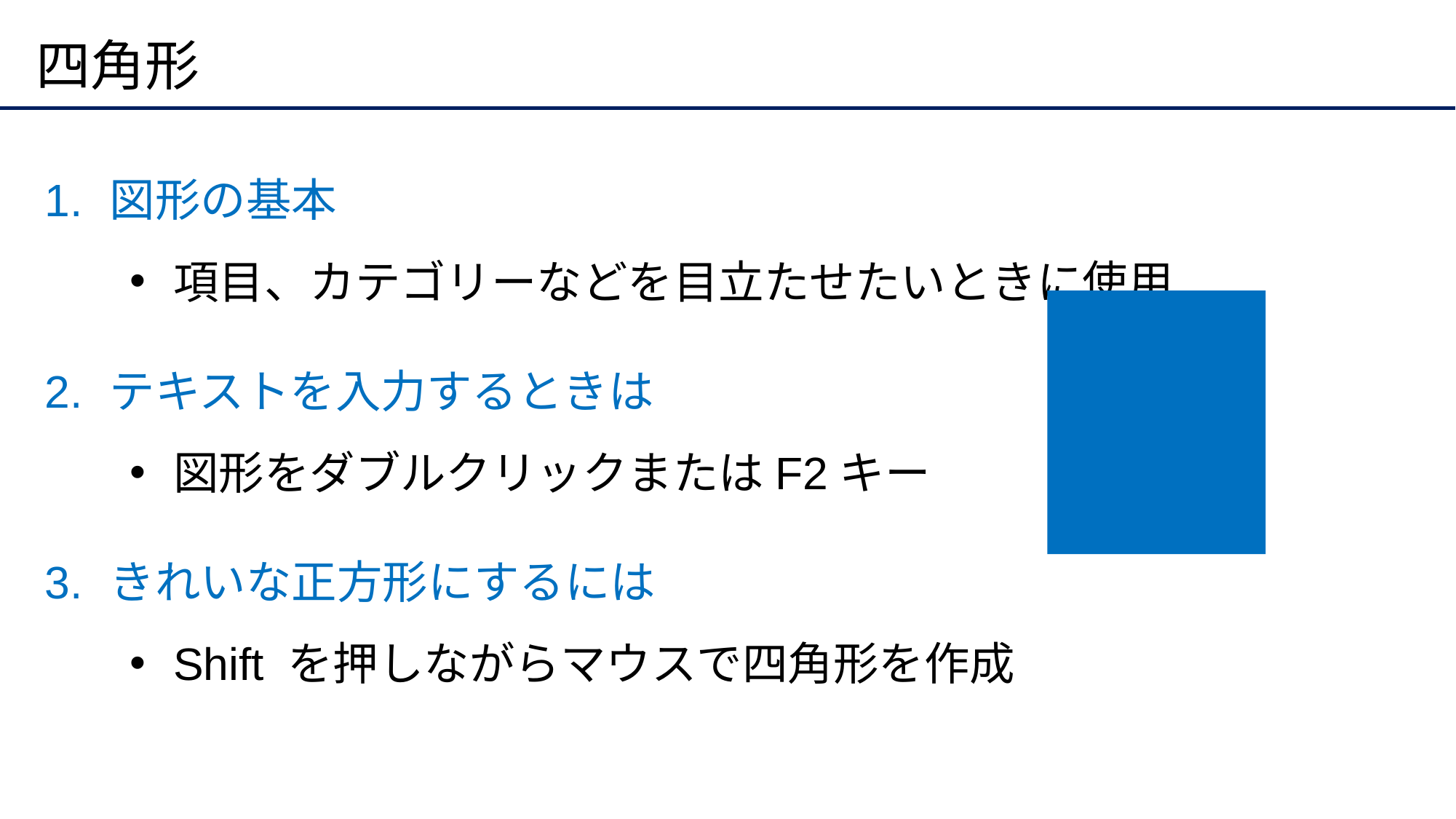

# 四角形
図形の基本
項目、カテゴリーなどを目立たせたいときに使用
テキストを入力するときは
図形をダブルクリックまたはF2キー
きれいな正方形にするには
Shift を押しながらマウスで四角形を作成